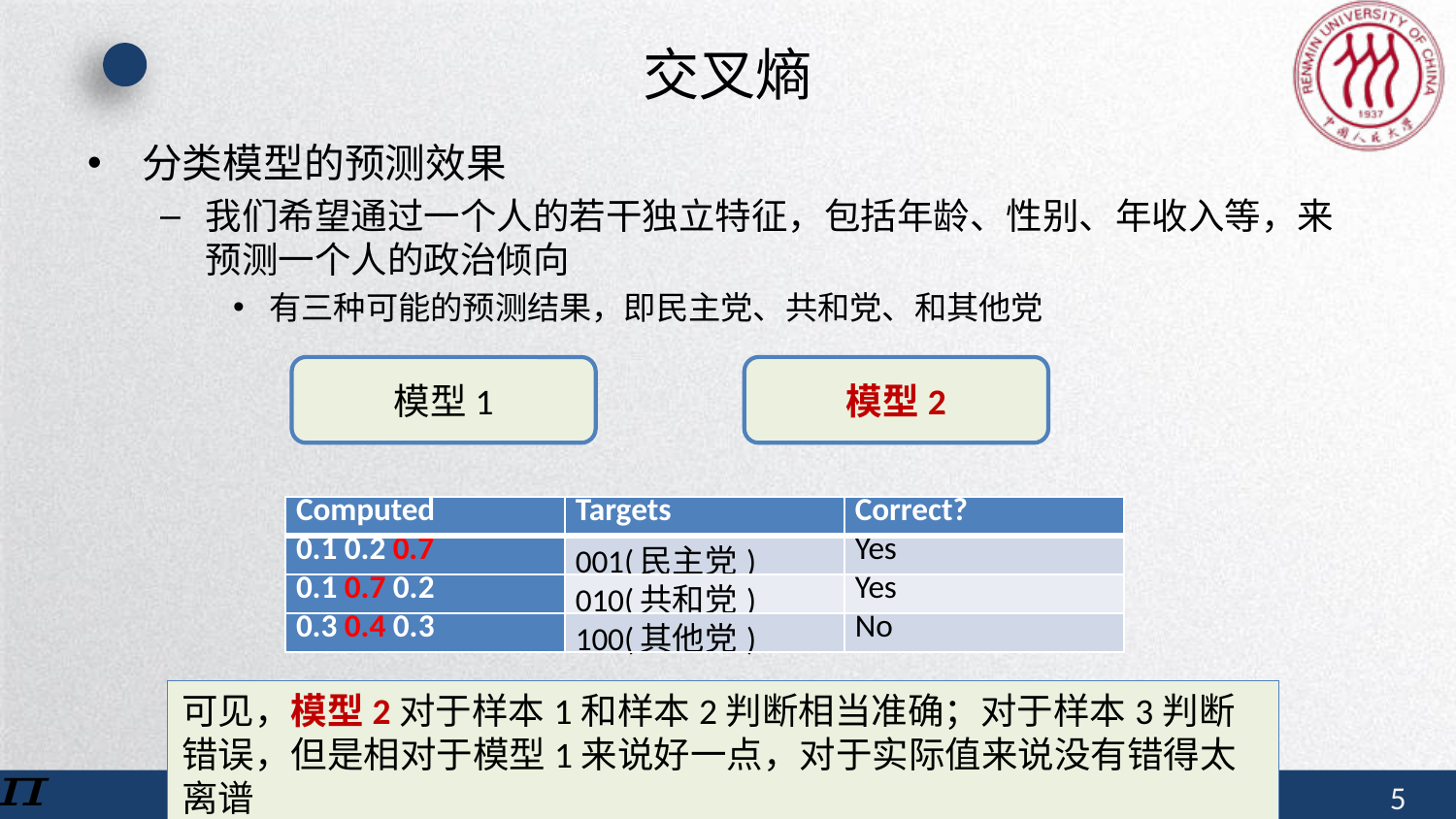

# 交叉熵
分类模型的预测效果
我们希望通过一个人的若干独立特征，包括年龄、性别、年收入等，来预测一个人的政治倾向
有三种可能的预测结果，即民主党、共和党、和其他党
模型1
模型2
| Computed | Targets | Correct? |
| --- | --- | --- |
| 0.1 0.2 0.7 | 001(民主党) | Yes |
| 0.1 0.7 0.2 | 010(共和党) | Yes |
| 0.3 0.4 0.3 | 100(其他党) | No |
可见，模型2对于样本1和样本2判断相当准确；对于样本3判断错误，但是相对于模型1来说好一点，对于实际值来说没有错得太离谱